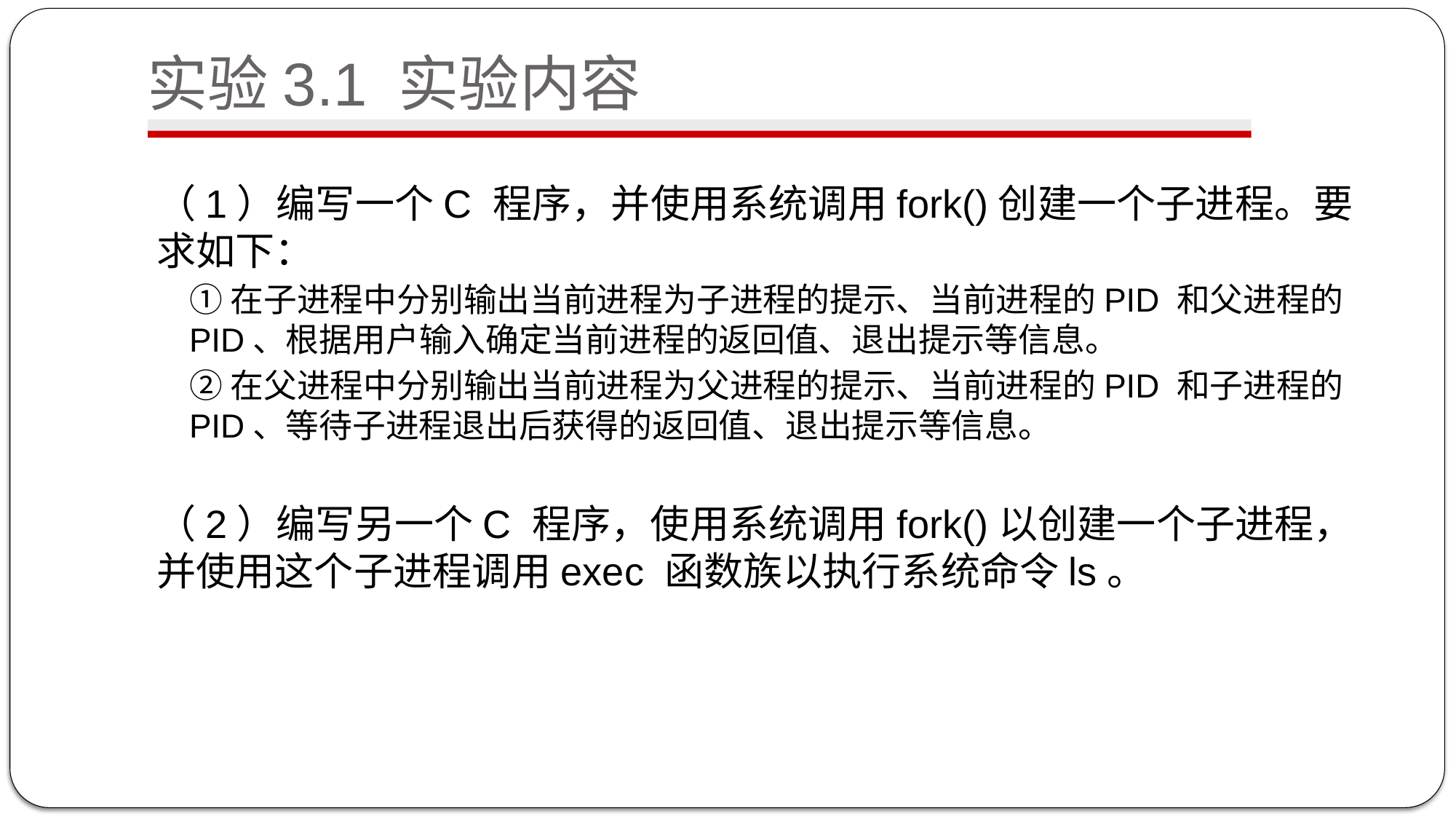

# 实验3.1 实验内容
（1）编写一个C 程序，并使用系统调用fork()创建一个子进程。要求如下：
①在子进程中分别输出当前进程为子进程的提示、当前进程的PID 和父进程的PID、根据用户输入确定当前进程的返回值、退出提示等信息。
②在父进程中分别输出当前进程为父进程的提示、当前进程的PID 和子进程的PID、等待子进程退出后获得的返回值、退出提示等信息。

（2）编写另一个C 程序，使用系统调用fork()以创建一个子进程，并使用这个子进程调用exec 函数族以执行系统命令ls。